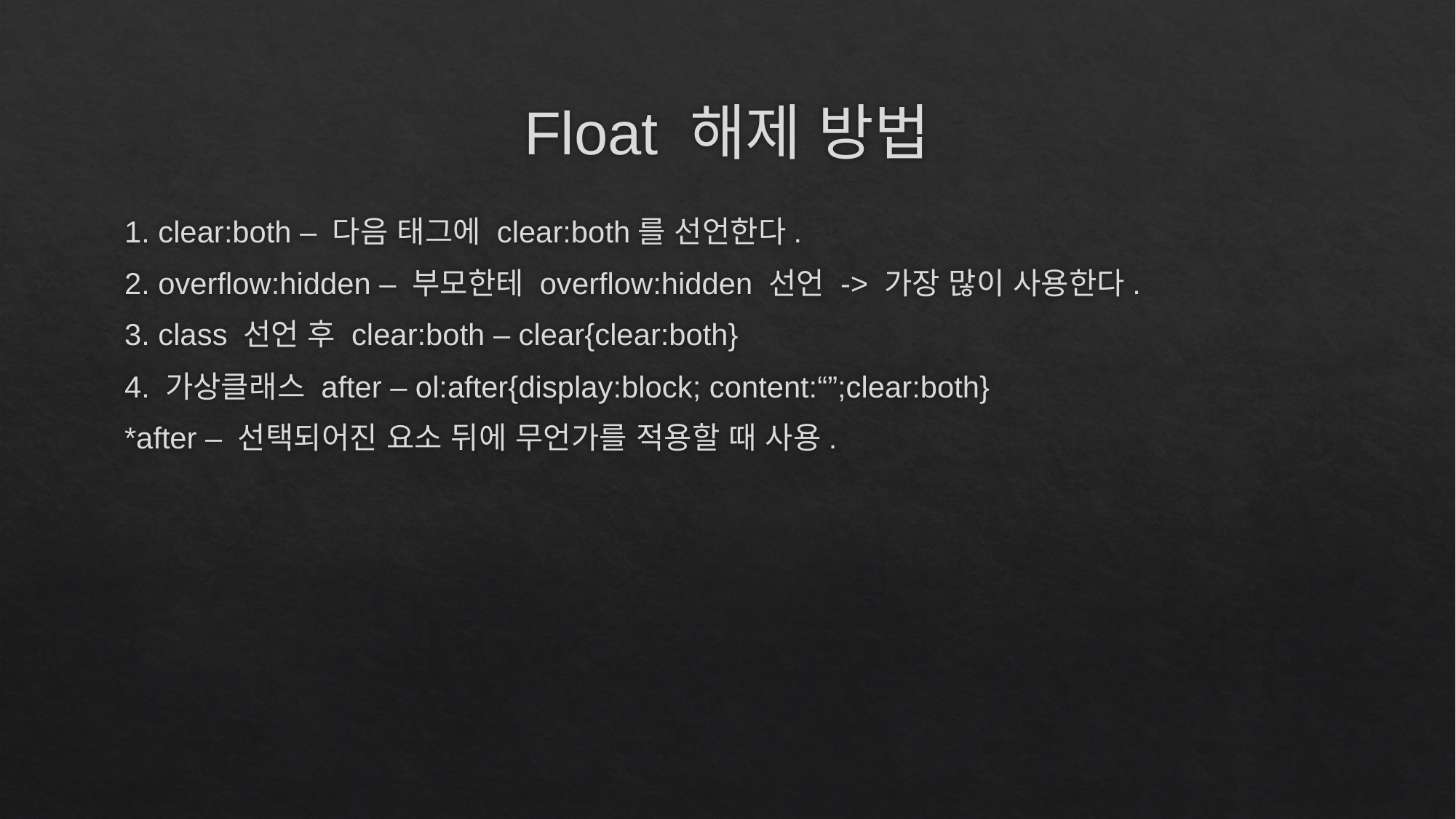

# Float 해제 방법
1. clear:both – 다음 태그에 clear:both를 선언한다.
2. overflow:hidden – 부모한테 overflow:hidden 선언 -> 가장 많이 사용한다.
3. class 선언 후 clear:both – clear{clear:both}
4. 가상클래스 after – ol:after{display:block; content:“”;clear:both}
*after – 선택되어진 요소 뒤에 무언가를 적용할 때 사용.